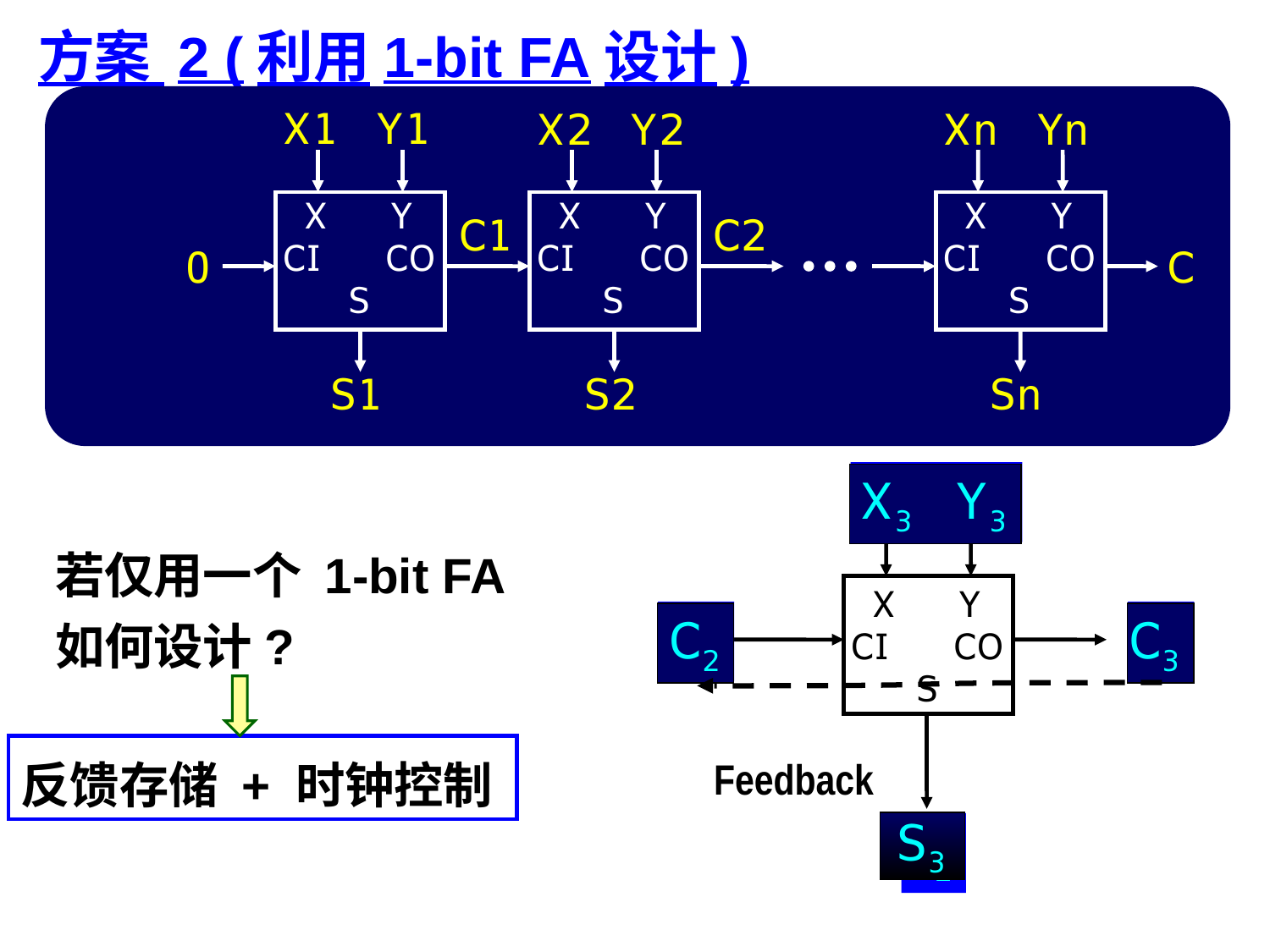

方案 2 (利用1-bit FA设计)

X1   Y1
X2   Y2
Xn   Yn

X      Y
CI      CO
S
X      Y
CI      CO
S
X      Y
CI      CO
S
0
C

S1
S2
Sn

C1
C2
X1   Y1
C0
C1
S1
X2   Y2
X3   Y3
若仅用一个 1-bit FA
如何设计?

X      Y
CI      CO
S

C1
C2
C2
C3

Feedback
反馈存储 + 时钟控制
S3
S2